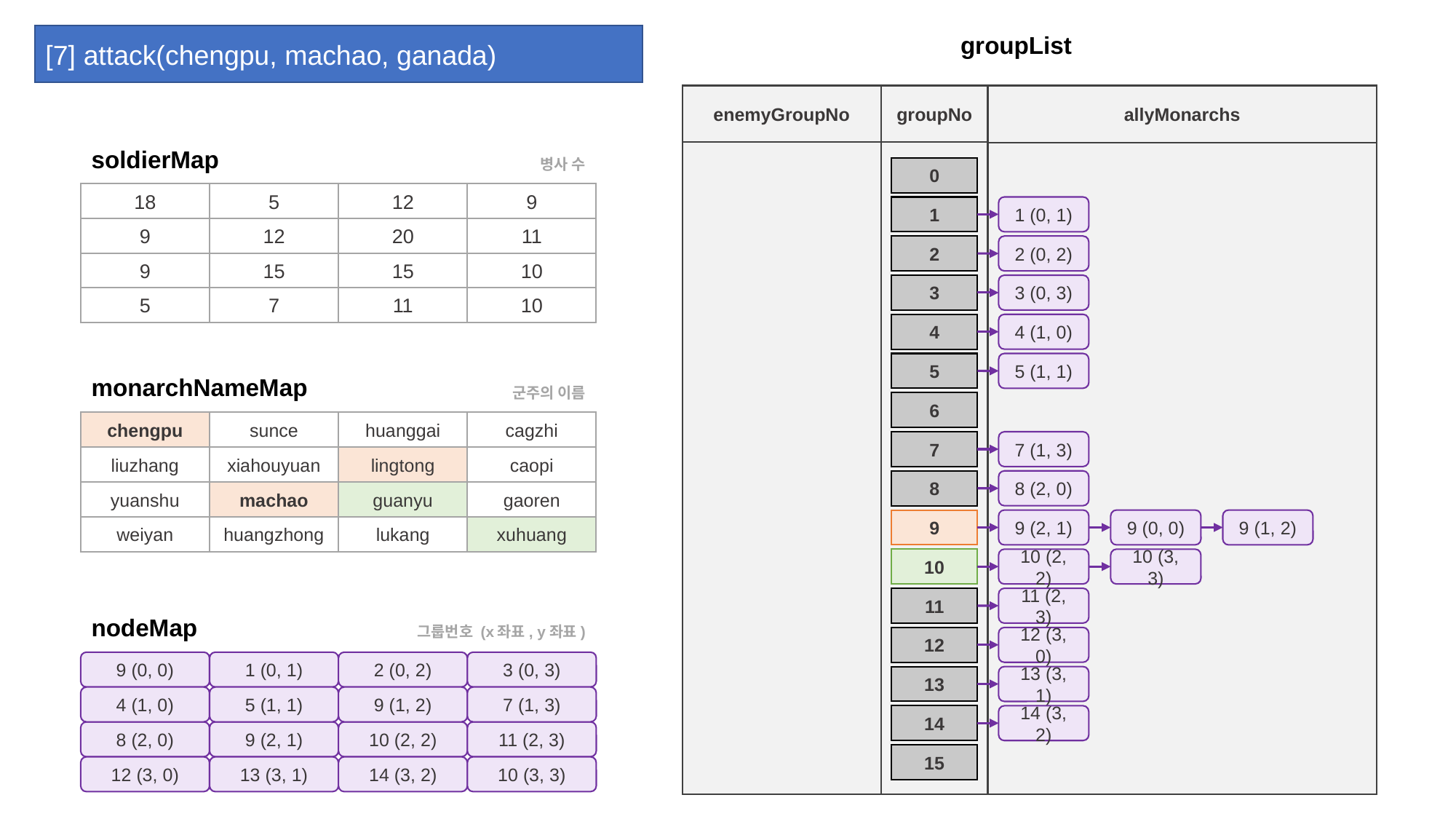

groupList
[7] attack(chengpu, machao, ganada)
allyMonarchs
enemyGroupNo
groupNo
soldierMap

병사 수
0
18
5
12
9
1
1 (0, 1)
9
12
20
11
2
2 (0, 2)
9
15
15
10
3
3 (0, 3)
5
7
11
10
4
4 (1, 0)
5
5 (1, 1)
monarchNameMap
군주의 이름
6
chengpu
sunce
huanggai
cagzhi
7
7 (1, 3)
liuzhang
xiahouyuan
lingtong
caopi
8
8 (2, 0)
yuanshu
machao
guanyu
gaoren
9
9 (2, 1)
9 (0, 0)
9 (1, 2)
weiyan
huangzhong
lukang
xuhuang
10
10 (2, 2)
10 (3, 3)
11
11 (2, 3)
nodeMap
그룹번호 (x좌표, y좌표)
12
12 (3, 0)
9 (0, 0)
1 (0, 1)
2 (0, 2)
3 (0, 3)
13
13 (3, 1)
4 (1, 0)
5 (1, 1)
9 (1, 2)
7 (1, 3)
14
14 (3, 2)
8 (2, 0)
9 (2, 1)
10 (2, 2)
11 (2, 3)
15
12 (3, 0)
13 (3, 1)
14 (3, 2)
10 (3, 3)